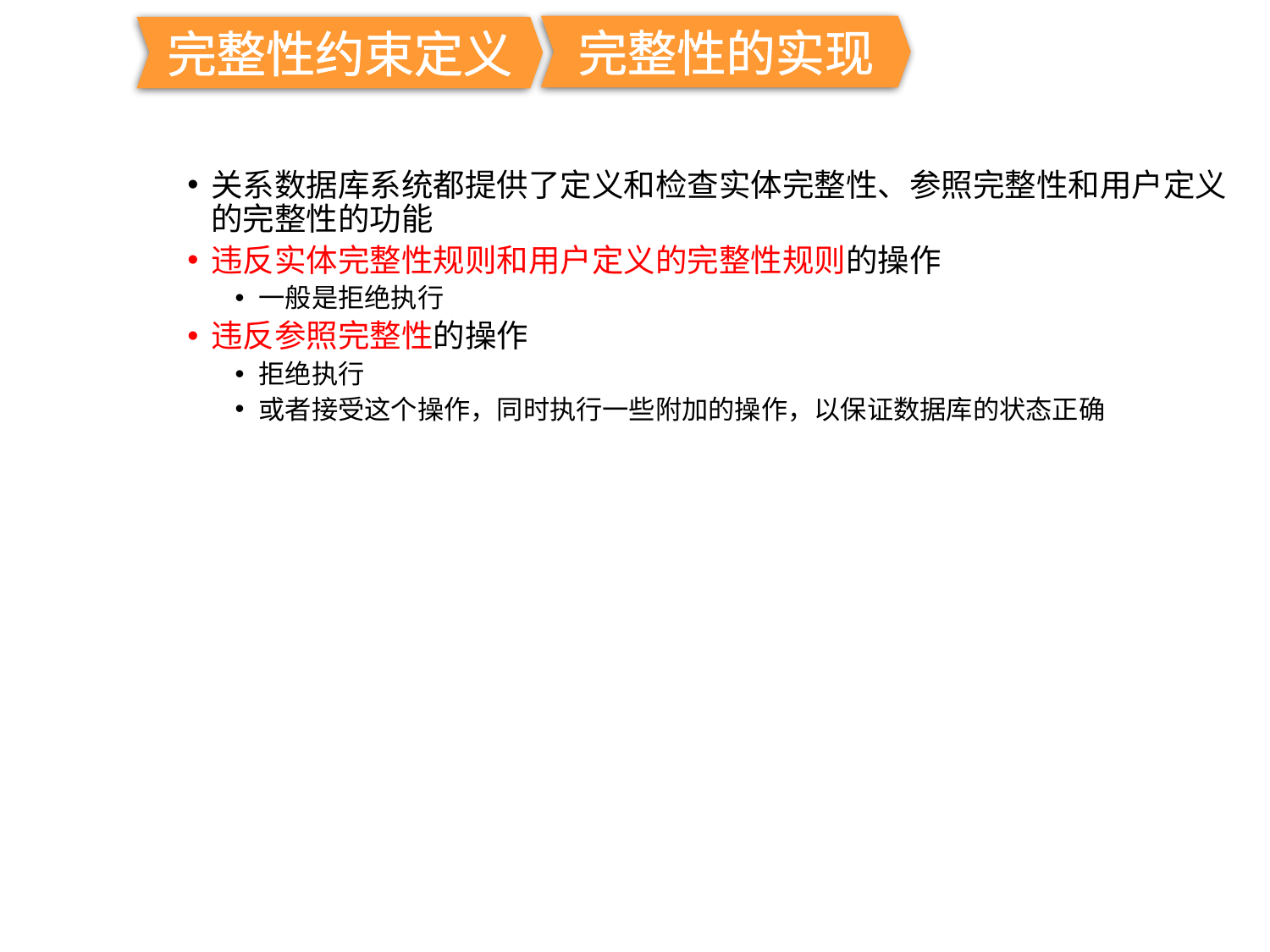

完整性的实现
完整性约束定义

关系数据库系统都提供了定义和检查实体完整性、参照完整性和用户定义的完整性的功能
违反实体完整性规则和用户定义的完整性规则的操作
一般是拒绝执行
违反参照完整性的操作
拒绝执行
或者接受这个操作，同时执行一些附加的操作，以保证数据库的状态正确